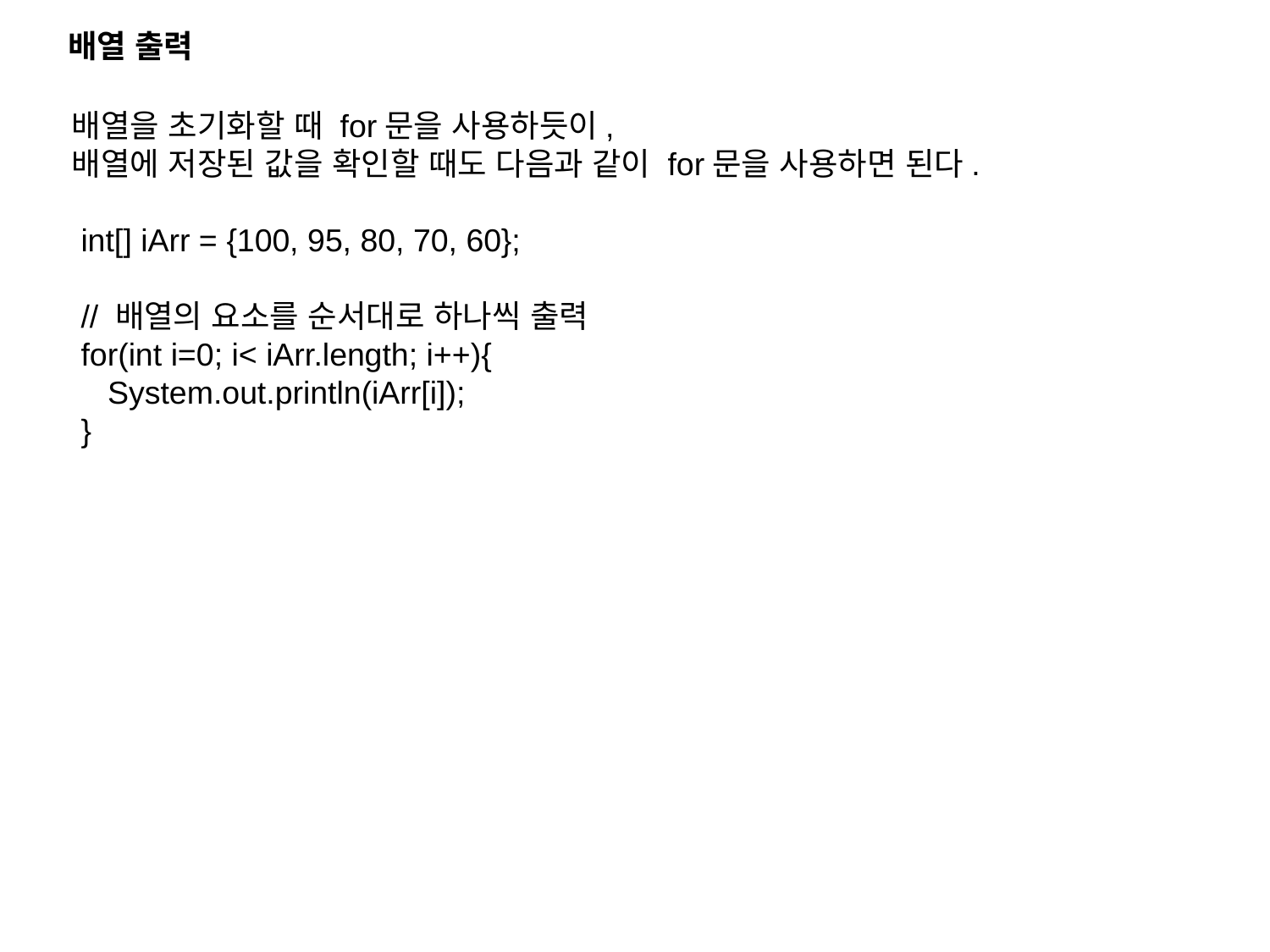

배열 출력
배열을 초기화할 때 for문을 사용하듯이,
배열에 저장된 값을 확인할 때도 다음과 같이 for문을 사용하면 된다.

 int[] iArr = {100, 95, 80, 70, 60};

 // 배열의 요소를 순서대로 하나씩 출력
 for(int i=0; i< iArr.length; i++){
    System.out.println(iArr[i]);
 }